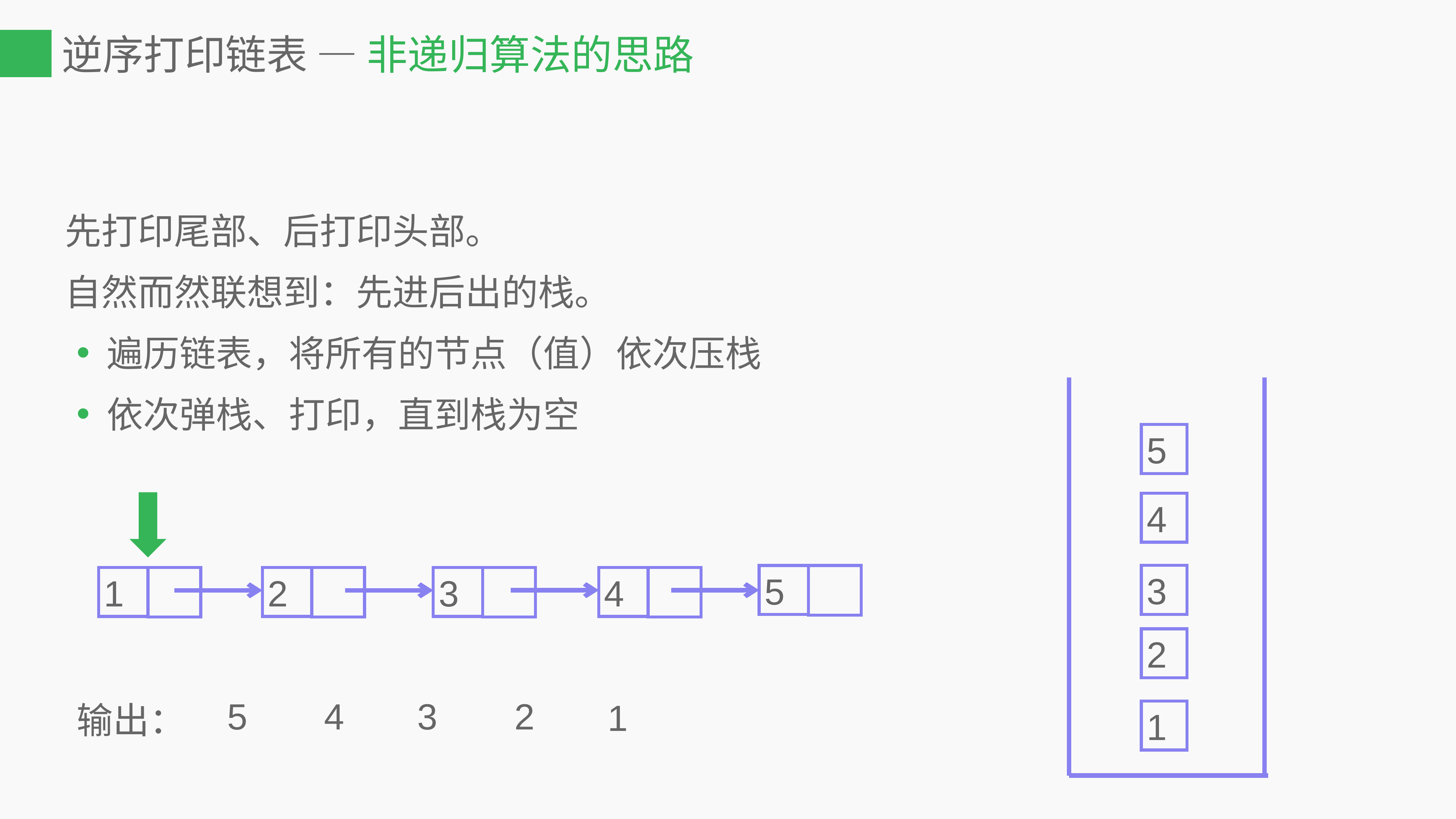

# 逆序打印链表 — 非递归算法的思路
先打印尾部、后打印头部。
自然而然联想到：先进后出的栈。
遍历链表，将所有的节点（值）依次压栈
依次弹栈、打印，直到栈为空

输出：

5

4
3
5

4

1

2

3

2
5
4
3
2
1
1